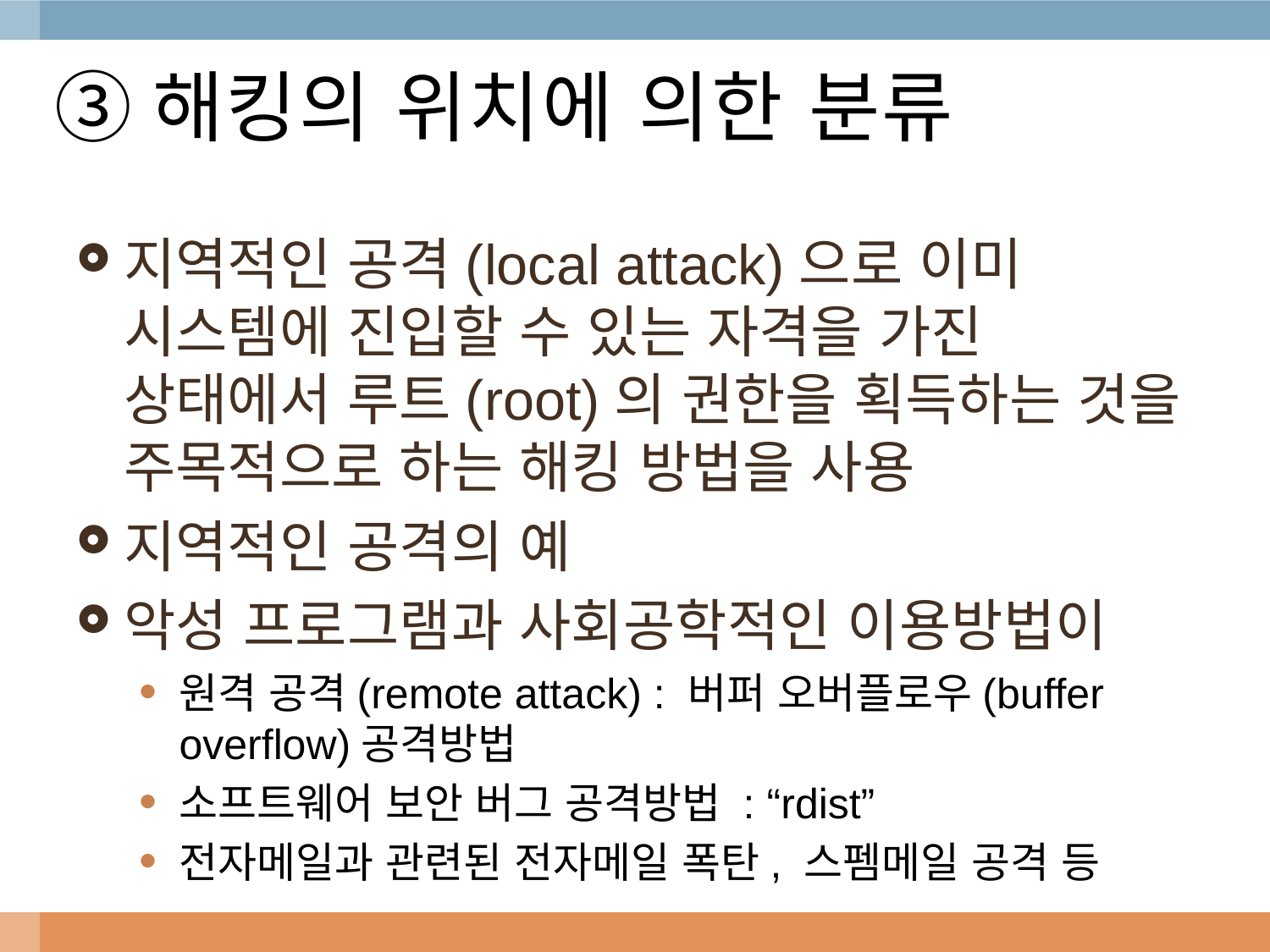

# ③해킹의 위치에 의한 분류
지역적인 공격(local attack)으로 이미 시스템에 진입할 수 있는 자격을 가진 상태에서 루트(root)의 권한을 획득하는 것을 주목적으로 하는 해킹 방법을 사용
지역적인 공격의 예
악성 프로그램과 사회공학적인 이용방법이
원격 공격(remote attack) : 버퍼 오버플로우(buffer overflow)공격방법
소프트웨어 보안 버그 공격방법 : “rdist”
전자메일과 관련된 전자메일 폭탄, 스펨메일 공격 등